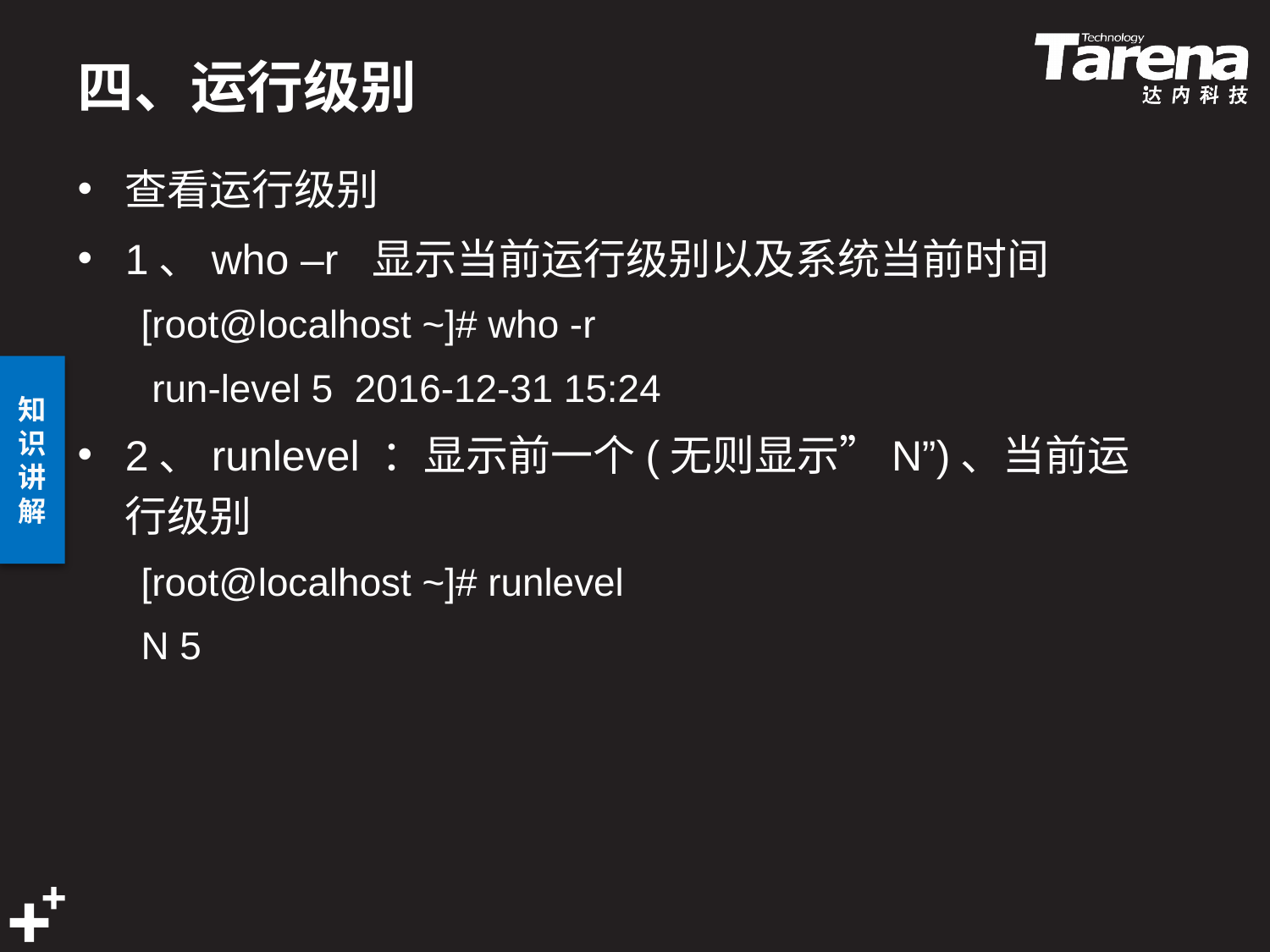

# 四、运行级别
查看运行级别
1、who –r  显示当前运行级别以及系统当前时间
[root@localhost ~]# who -r
 run-level 5  2016-12-31 15:24
2、runlevel ：显示前一个(无则显示”N”)、当前运行级别
[root@localhost ~]# runlevel
N 5